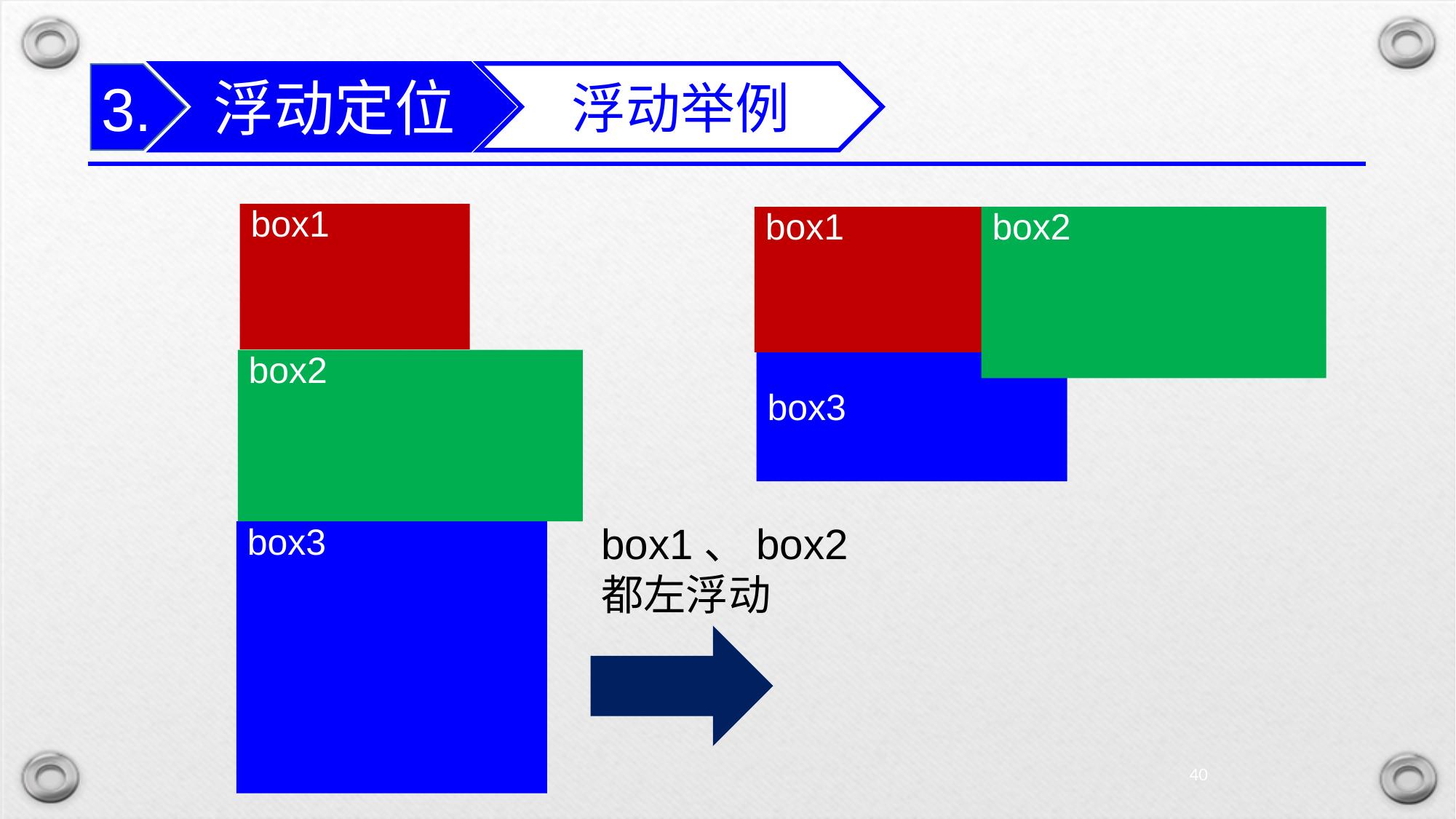

浮动定位

浮动举例
3.
box1
box1
box2

box3
box2
box1、box2都左浮动
box3

2025/10/13
40